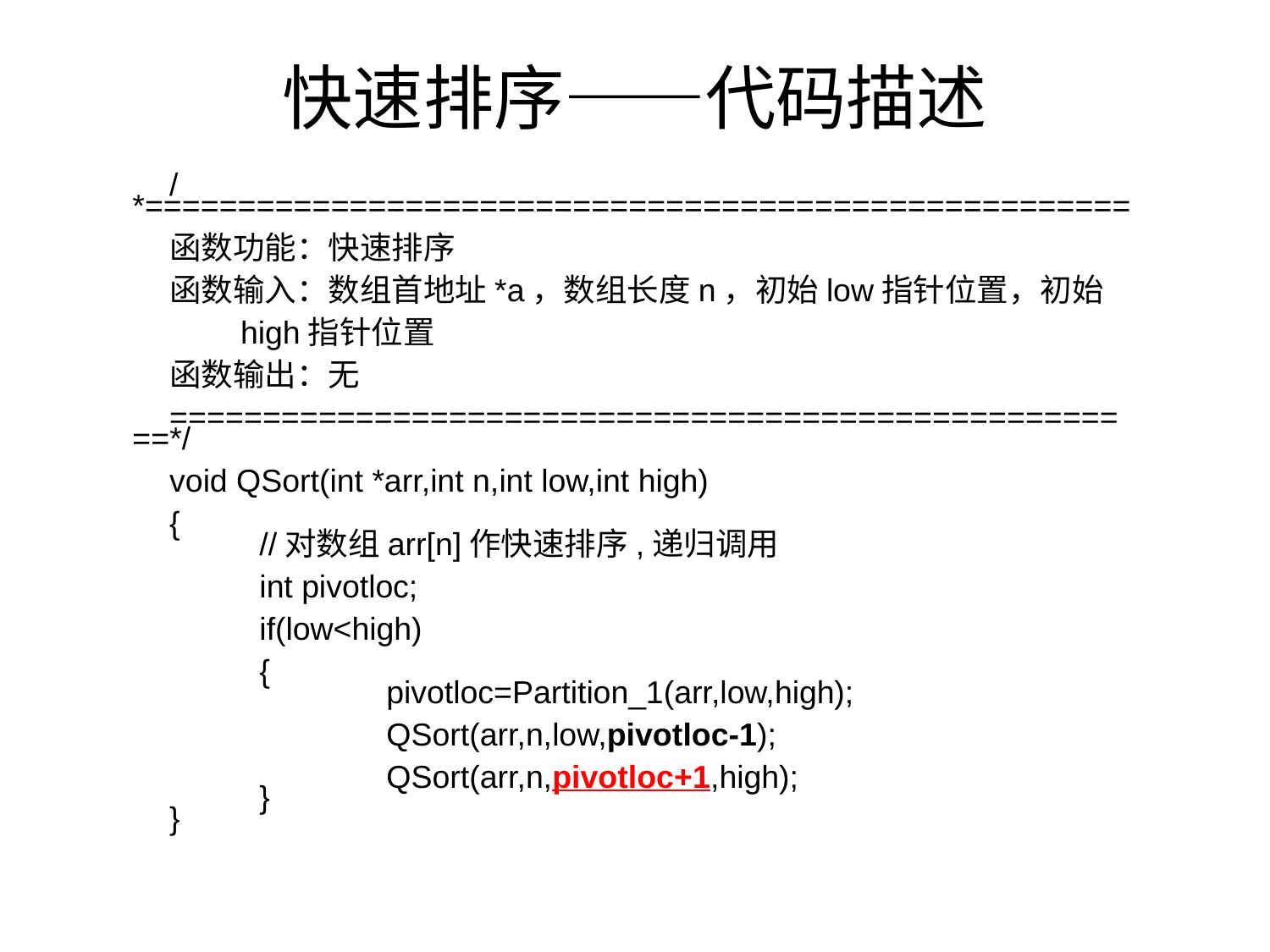

# 快速排序——代码描述
/*=====================================================

函数功能：快速排序

函数输入：数组首地址*a，数组长度n，初始low指针位置，初始

        high指针位置

函数输出：无

=====================================================*/

void QSort(int *arr,int n,int low,int high)

{
	//对数组arr[n]作快速排序,递归调用

	int pivotloc;

	if(low<high)

	{
		pivotloc=Partition_1(arr,low,high);

		QSort(arr,n,low,pivotloc-1);

		QSort(arr,n,pivotloc+1,high);
	}
}